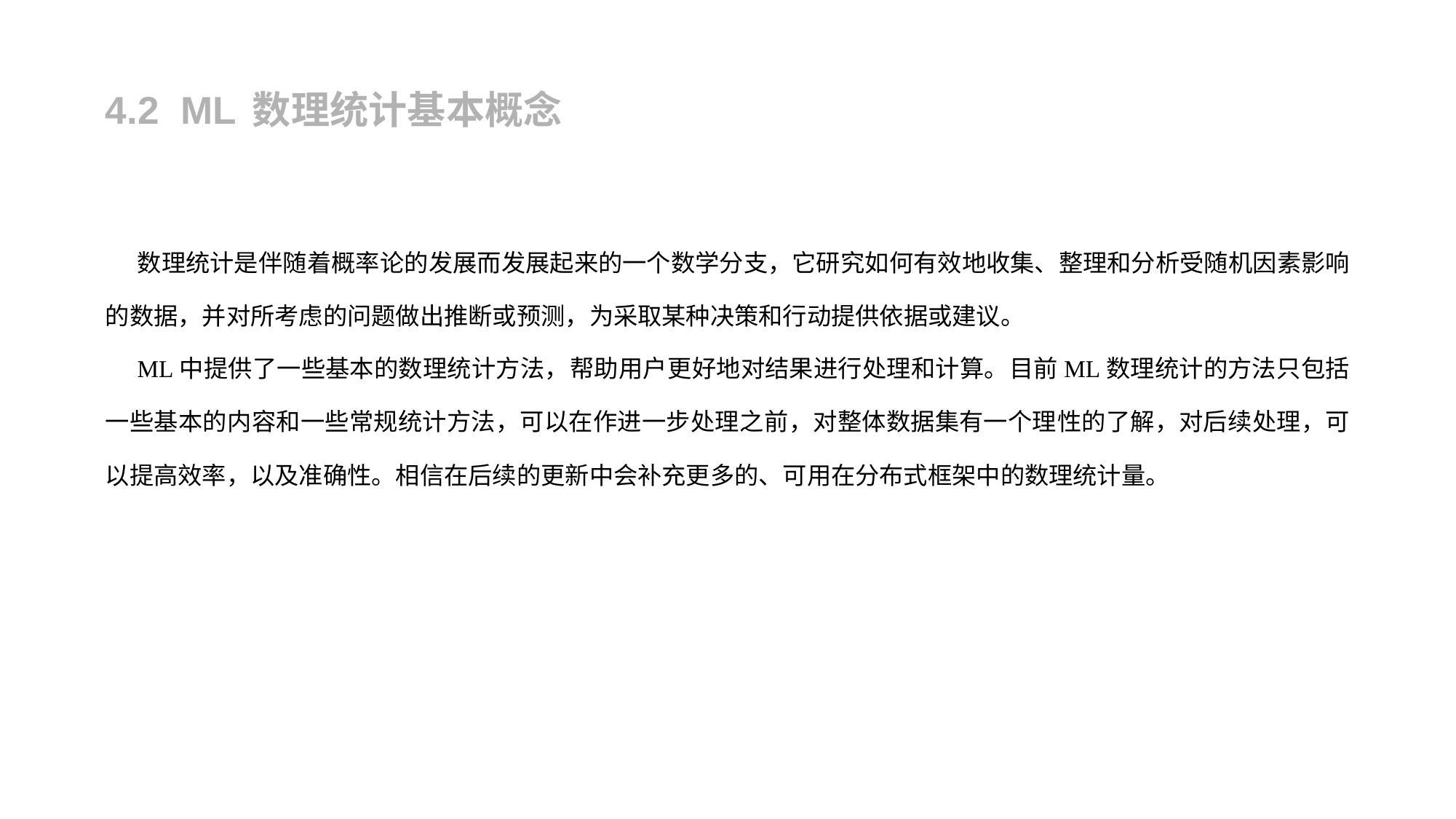

# 4.2  ML数理统计基本概念
数理统计是伴随着概率论的发展而发展起来的一个数学分支，它研究如何有效地收集、整理和分析受随机因素影响的数据，并对所考虑的问题做出推断或预测，为采取某种决策和行动提供依据或建议。
ML中提供了一些基本的数理统计方法，帮助用户更好地对结果进行处理和计算。目前ML数理统计的方法只包括一些基本的内容和一些常规统计方法，可以在作进一步处理之前，对整体数据集有一个理性的了解，对后续处理，可以提高效率，以及准确性。相信在后续的更新中会补充更多的、可用在分布式框架中的数理统计量。